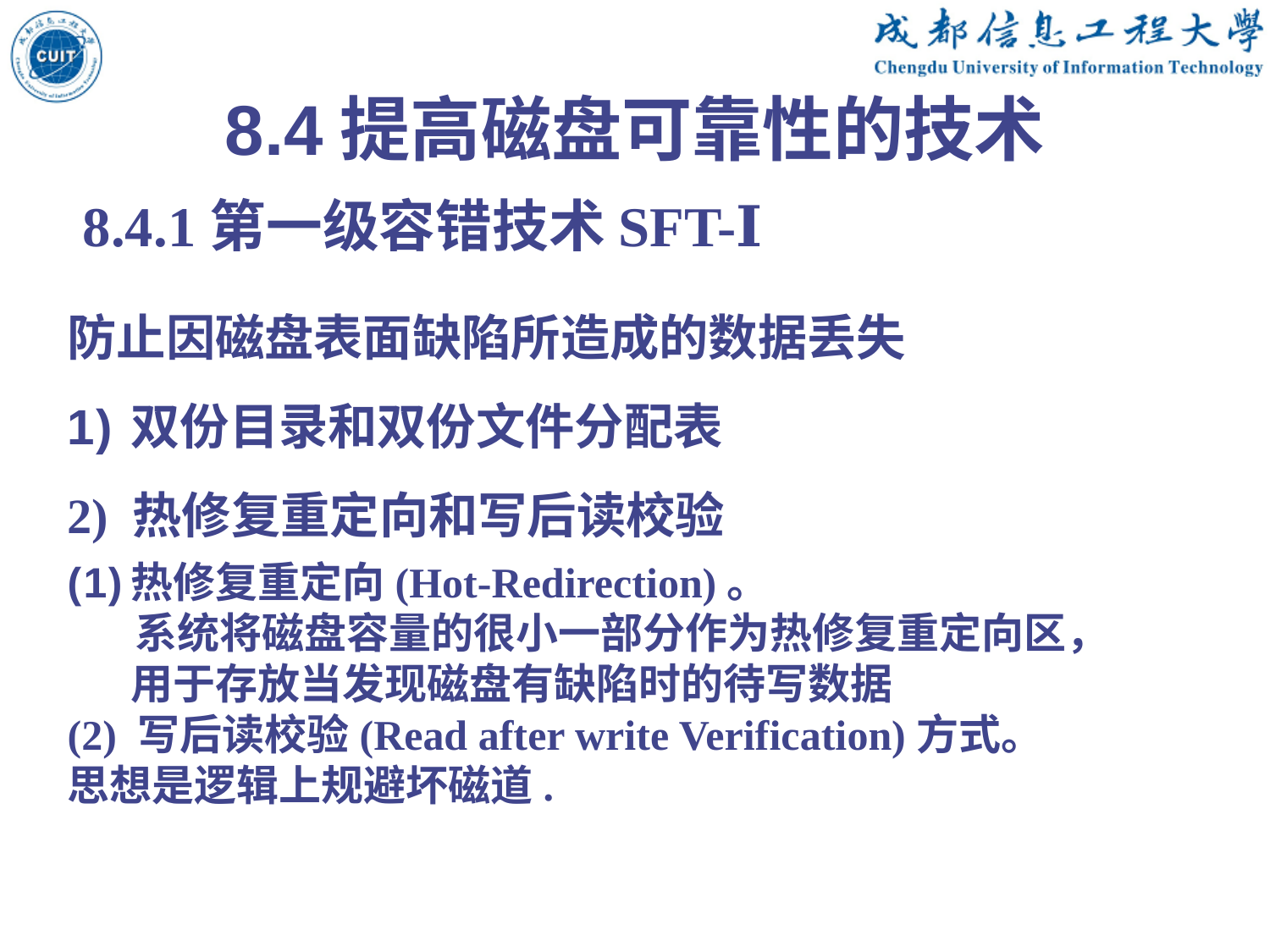

8.4提高磁盘可靠性的技术
8.4.1第一级容错技术SFT-Ⅰ
防止因磁盘表面缺陷所造成的数据丢失
双份目录和双份文件分配表
2) 热修复重定向和写后读校验
热修复重定向(Hot-Redirection)。
      系统将磁盘容量的很小一部分作为热修复重定向区，用于存放当发现磁盘有缺陷时的待写数据
(2) 写后读校验(Read after write Verification)方式。
思想是逻辑上规避坏磁道.